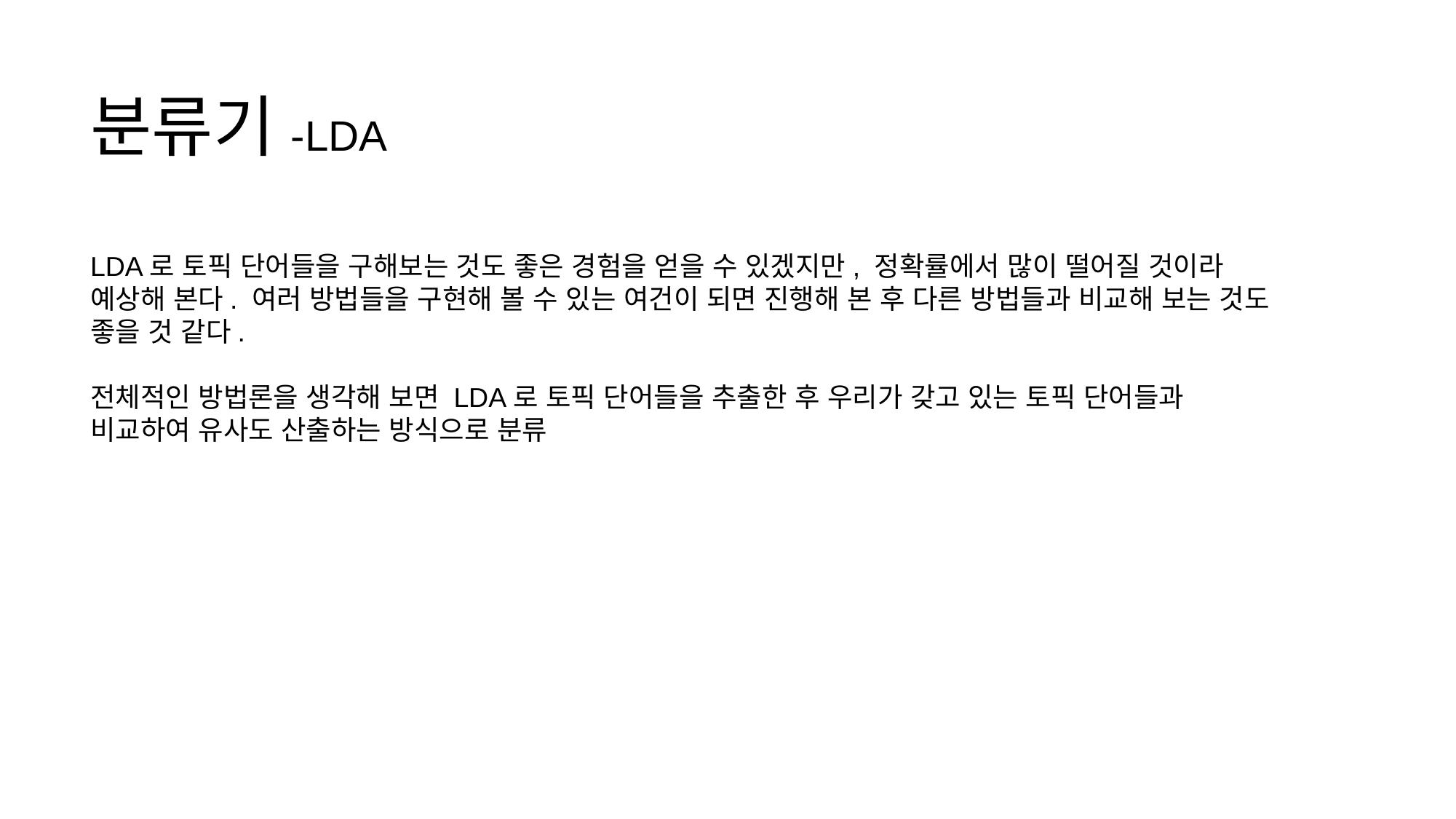

# 분류기-LDA

LDA로 토픽 단어들을 구해보는 것도 좋은 경험을 얻을 수 있겠지만, 정확률에서 많이 떨어질 것이라 예상해 본다. 여러 방법들을 구현해 볼 수 있는 여건이 되면 진행해 본 후 다른 방법들과 비교해 보는 것도 좋을 것 같다.

전체적인 방법론을 생각해 보면 LDA로 토픽 단어들을 추출한 후 우리가 갖고 있는 토픽 단어들과 비교하여 유사도 산출하는 방식으로 분류